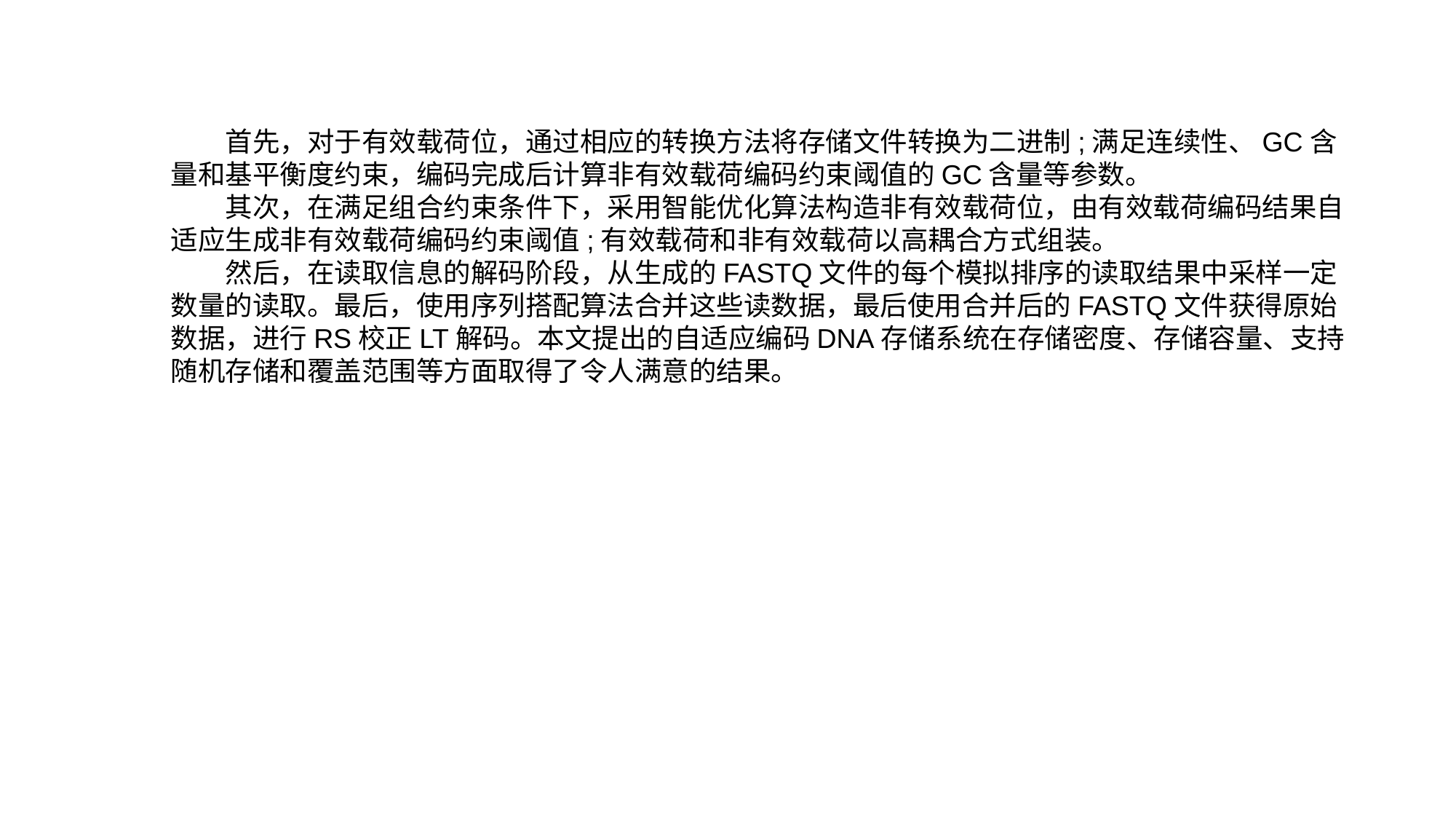

首先，对于有效载荷位，通过相应的转换方法将存储文件转换为二进制;满足连续性、GC含量和基平衡度约束，编码完成后计算非有效载荷编码约束阈值的GC含量等参数。
其次，在满足组合约束条件下，采用智能优化算法构造非有效载荷位，由有效载荷编码结果自适应生成非有效载荷编码约束阈值;有效载荷和非有效载荷以高耦合方式组装。
然后，在读取信息的解码阶段，从生成的FASTQ文件的每个模拟排序的读取结果中采样一定数量的读取。最后，使用序列搭配算法合并这些读数据，最后使用合并后的FASTQ文件获得原始数据，进行RS校正LT解码。本文提出的自适应编码DNA存储系统在存储密度、存储容量、支持随机存储和覆盖范围等方面取得了令人满意的结果。